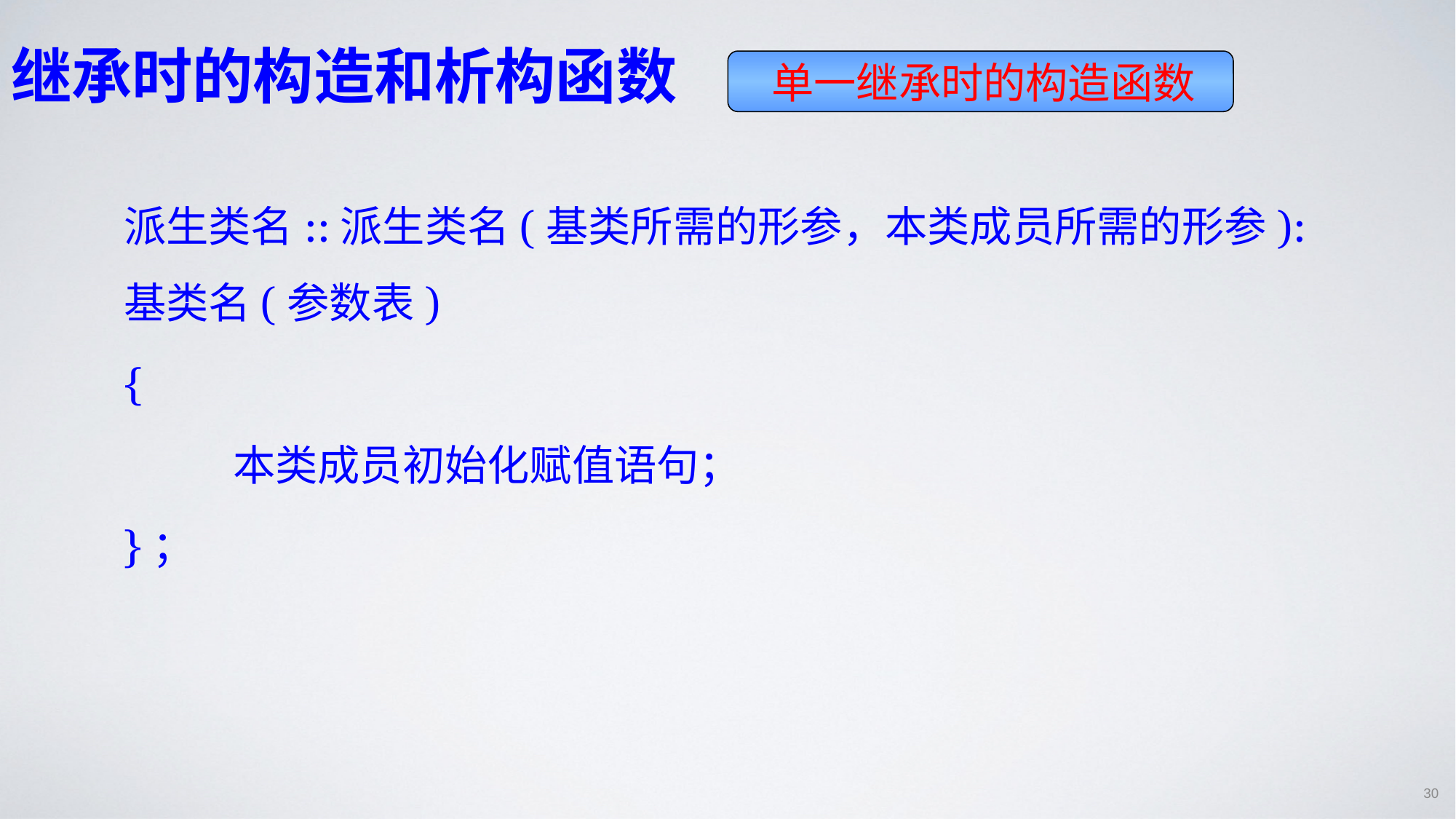

# 继承时的构造和析构函数

单一继承时的构造函数
派生类名::派生类名(基类所需的形参，本类成员所需的形参):基类名(参数表)
{
	本类成员初始化赋值语句；
}；
30